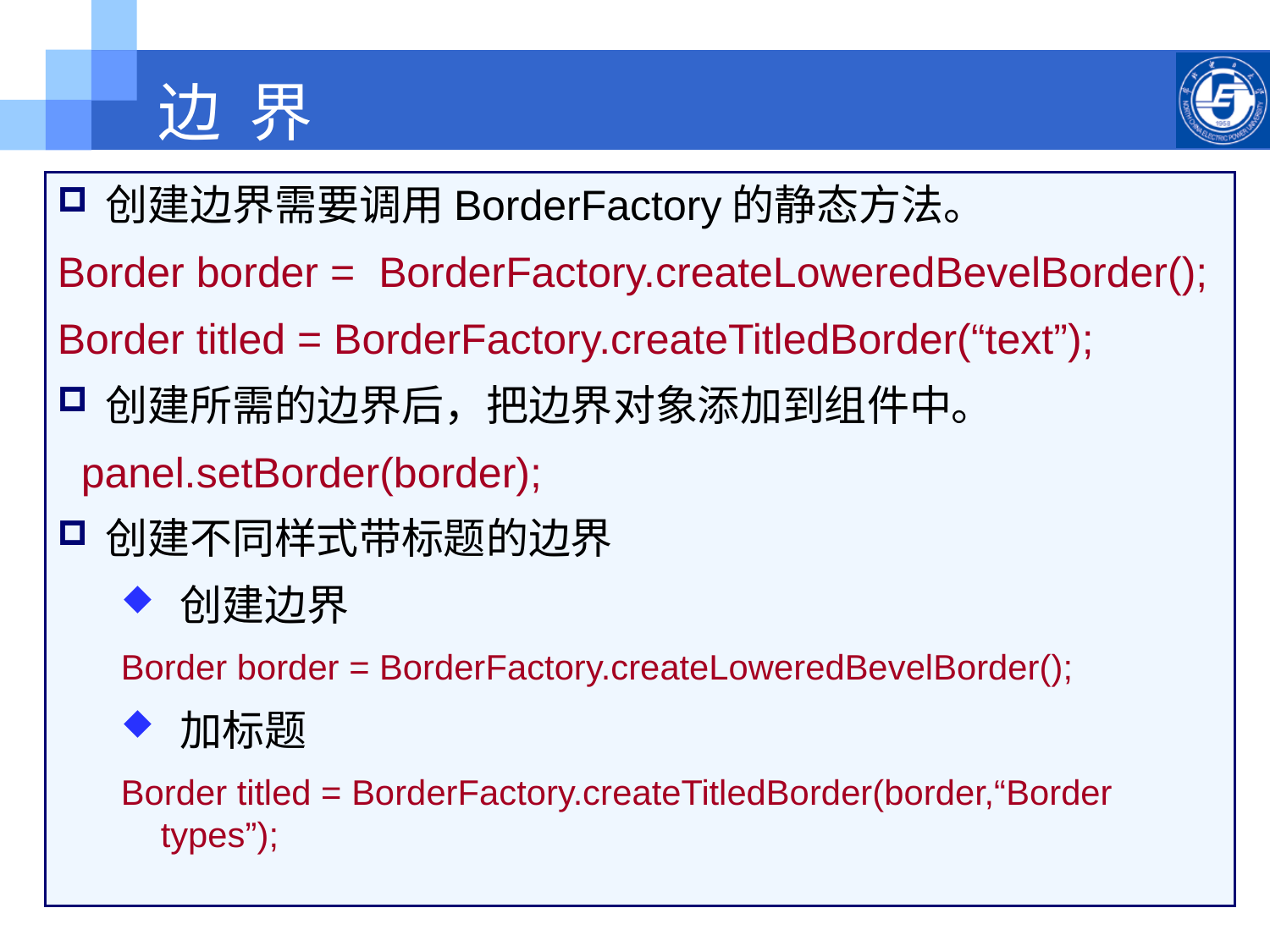

边  界
创建边界需要调用BorderFactory的静态方法。
Border border =  BorderFactory.createLoweredBevelBorder();
Border titled = BorderFactory.createTitledBorder(“text”);
创建所需的边界后，把边界对象添加到组件中。
  panel.setBorder(border);
创建不同样式带标题的边界
 创建边界
Border border = BorderFactory.createLoweredBevelBorder();
 加标题
Border titled = BorderFactory.createTitledBorder(border,“Border types”);